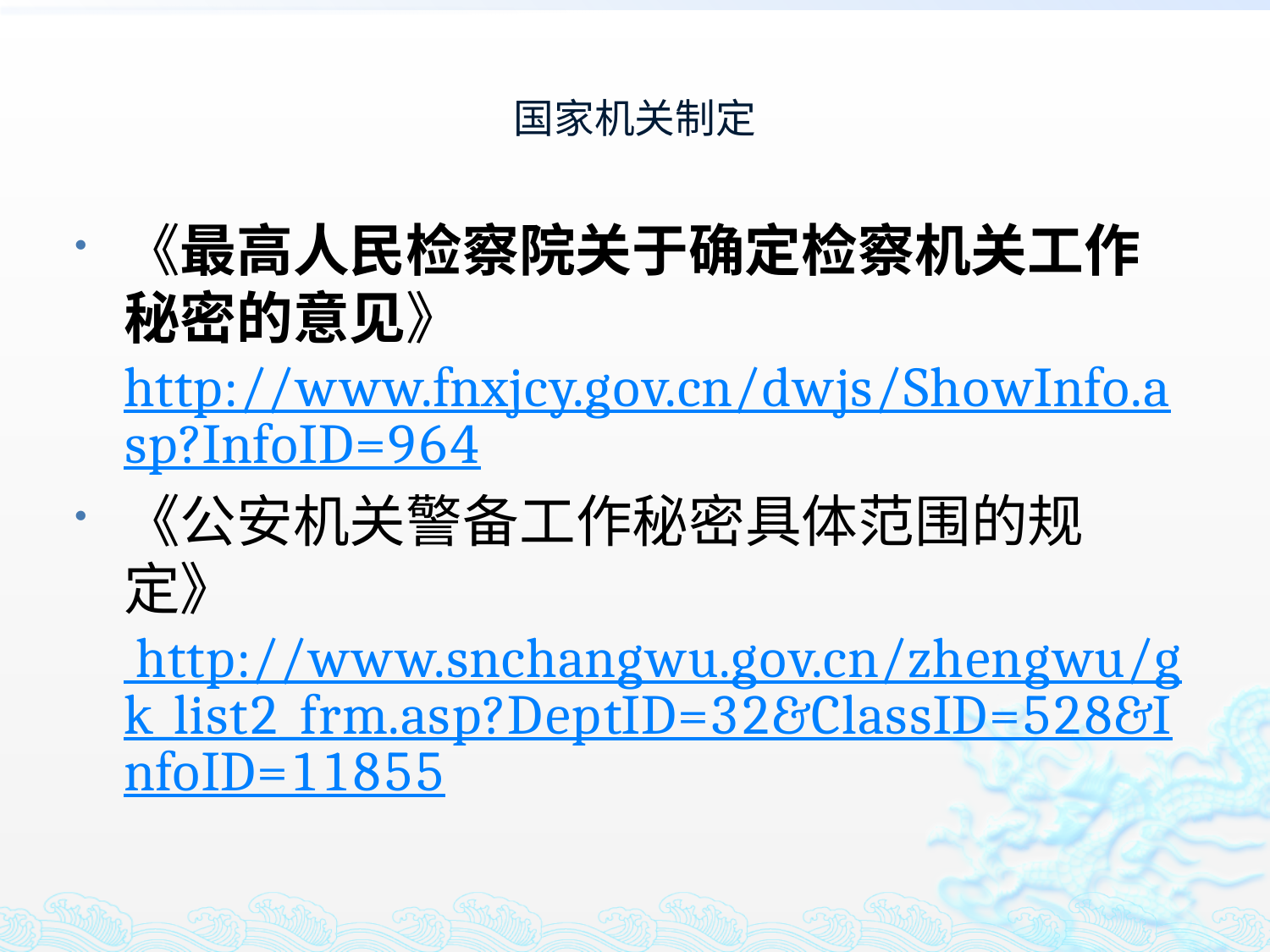

# 国家机关制定
《最高人民检察院关于确定检察机关工作秘密的意见》http://www.fnxjcy.gov.cn/dwjs/ShowInfo.asp?InfoID=964
《公安机关警备工作秘密具体范围的规定》 http://www.snchangwu.gov.cn/zhengwu/gk_list2_frm.asp?DeptID=32&ClassID=528&InfoID=11855